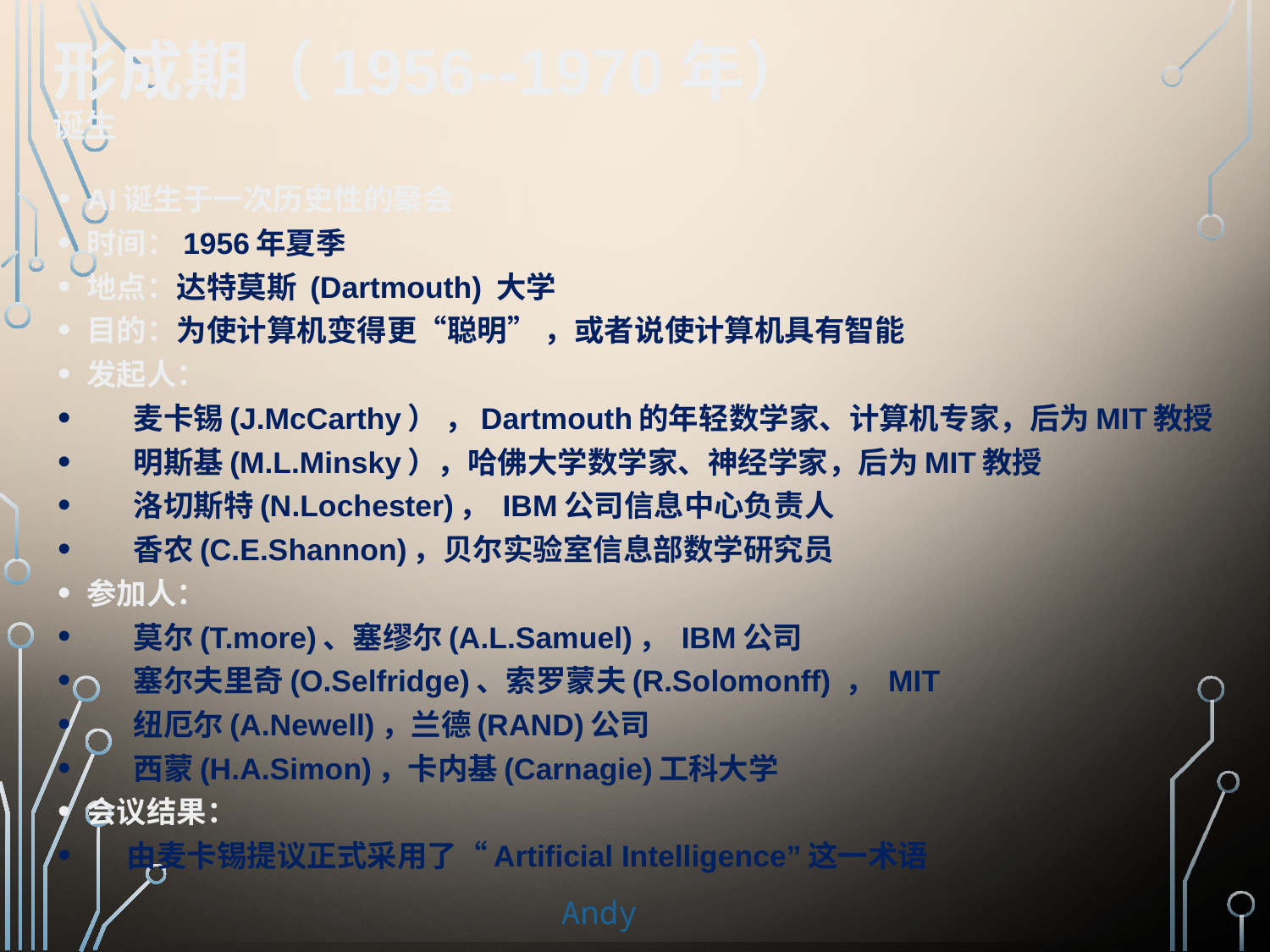

# 形成期（1956--1970年） 诞生
AI诞生于一次历史性的聚会
时间：1956年夏季
地点：达特莫斯 (Dartmouth) 大学
目的：为使计算机变得更“聪明” ，或者说使计算机具有智能
发起人：
      麦卡锡(J.McCarthy） ，Dartmouth的年轻数学家、计算机专家，后为MIT教授
      明斯基(M.L.Minsky），哈佛大学数学家、神经学家，后为MIT教授
      洛切斯特(N.Lochester)， IBM公司信息中心负责人
      香农(C.E.Shannon)，贝尔实验室信息部数学研究员
参加人：
      莫尔(T.more)、塞缪尔(A.L.Samuel)， IBM公司
      塞尔夫里奇(O.Selfridge)、索罗蒙夫(R.Solomonff) ， MIT
      纽厄尔(A.Newell)，兰德(RAND)公司
      西蒙(H.A.Simon)，卡内基(Carnagie)工科大学
会议结果：
     由麦卡锡提议正式采用了“Artificial Intelligence”这一术语
9